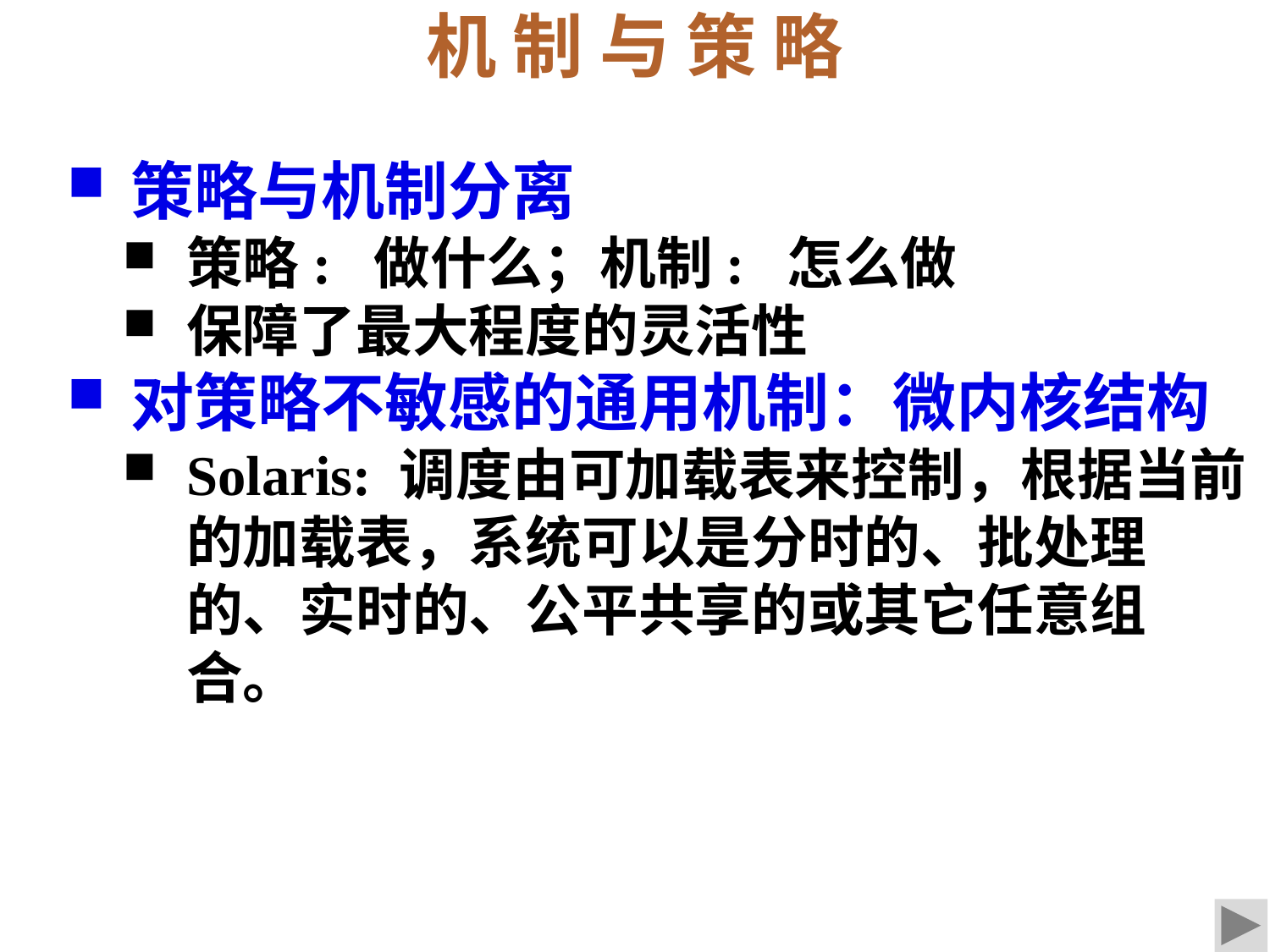

机 制 与 策 略
策略与机制分离
策略:  做什么；机制:  怎么做
保障了最大程度的灵活性
对策略不敏感的通用机制：微内核结构
Solaris: 调度由可加载表来控制，根据当前的加载表，系统可以是分时的、批处理的、实时的、公平共享的或其它任意组合。